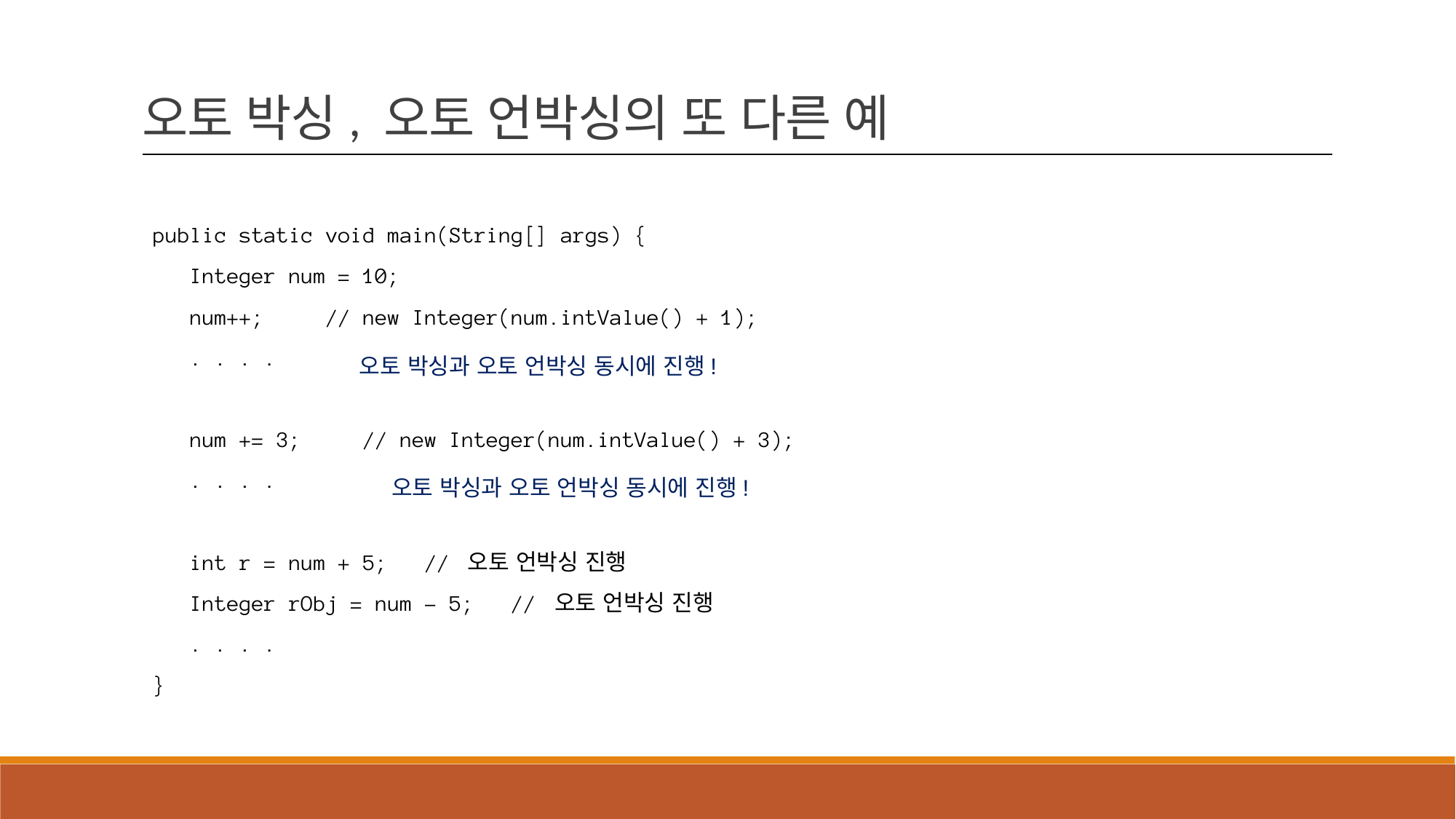

오토 박싱, 오토 언박싱의 또 다른 예
public static void main(String[] args) {
   Integer num = 10;
   num++;     // new Integer(num.intValue() + 1);
   . . . .

   num += 3;     // new Integer(num.intValue() + 3);
   . . . .

   int r = num + 5;   // 오토 언박싱 진행
   Integer rObj = num - 5;   // 오토 언박싱 진행
   . . . .
}
오토 박싱과 오토 언박싱 동시에 진행!
오토 박싱과 오토 언박싱 동시에 진행!